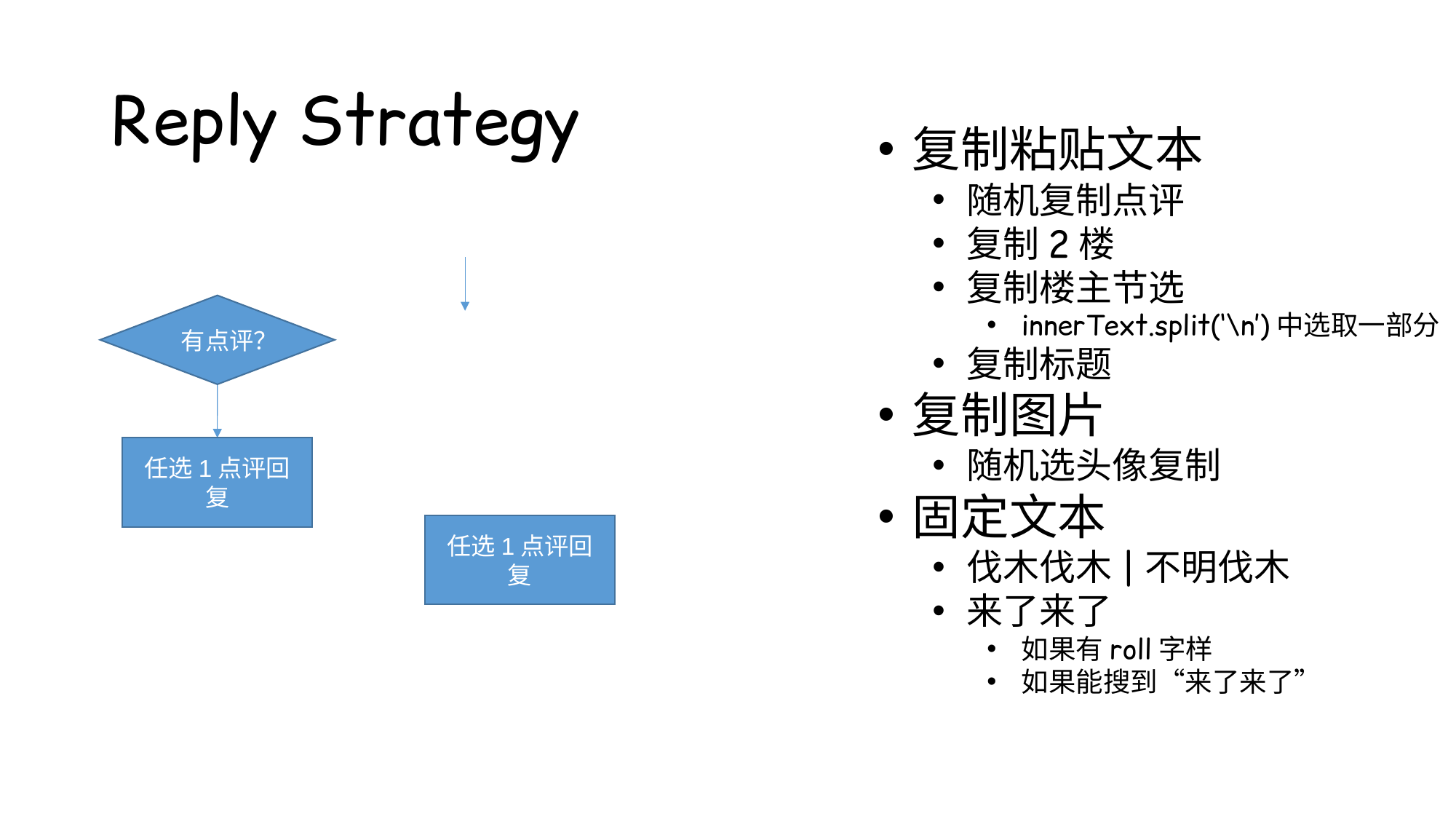

# Reply Strategy
复制粘贴文本
随机复制点评
复制2楼
复制楼主节选
innerText.split(‘\n’)中选取一部分
复制标题
复制图片
随机选头像复制
固定文本
伐木伐木|不明伐木
来了来了
如果有roll字样
如果能搜到“来了来了”
有点评？
任选1点评回复
任选1点评回复